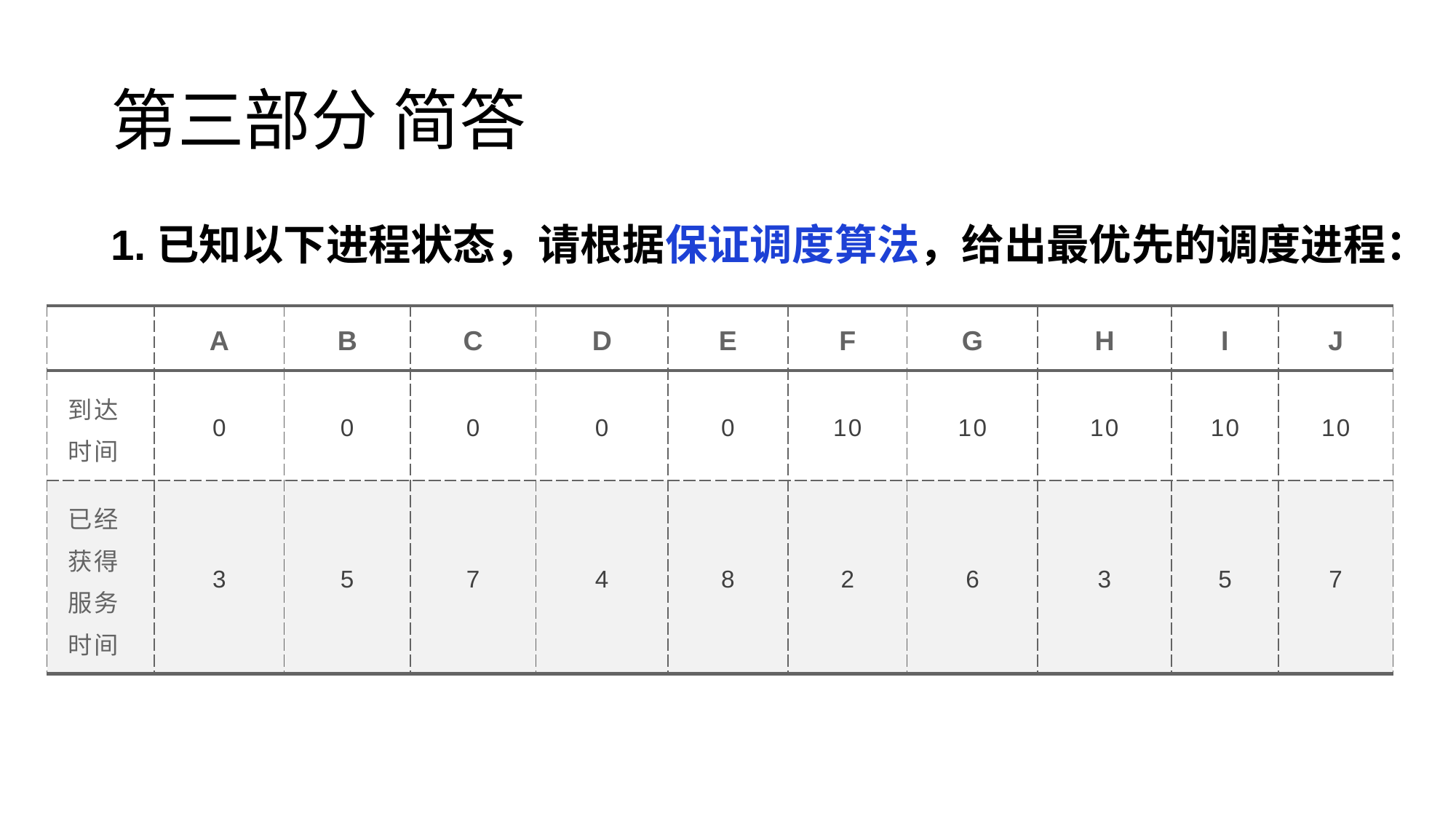

# 第三部分 简答
1.已知以下进程状态，请根据保证调度算法，给出最优先的调度进程：
|  | A | B | C | D | E | F | G | H | I | J |
| --- | --- | --- | --- | --- | --- | --- | --- | --- | --- | --- |
| 到达时间 | 0 | 0 | 0 | 0 | 0 | 10 | 10 | 10 | 10 | 10 |
| 已经获得 服务时间 | 3 | 5 | 7 | 4 | 8 | 2 | 6 | 3 | 5 | 7 |